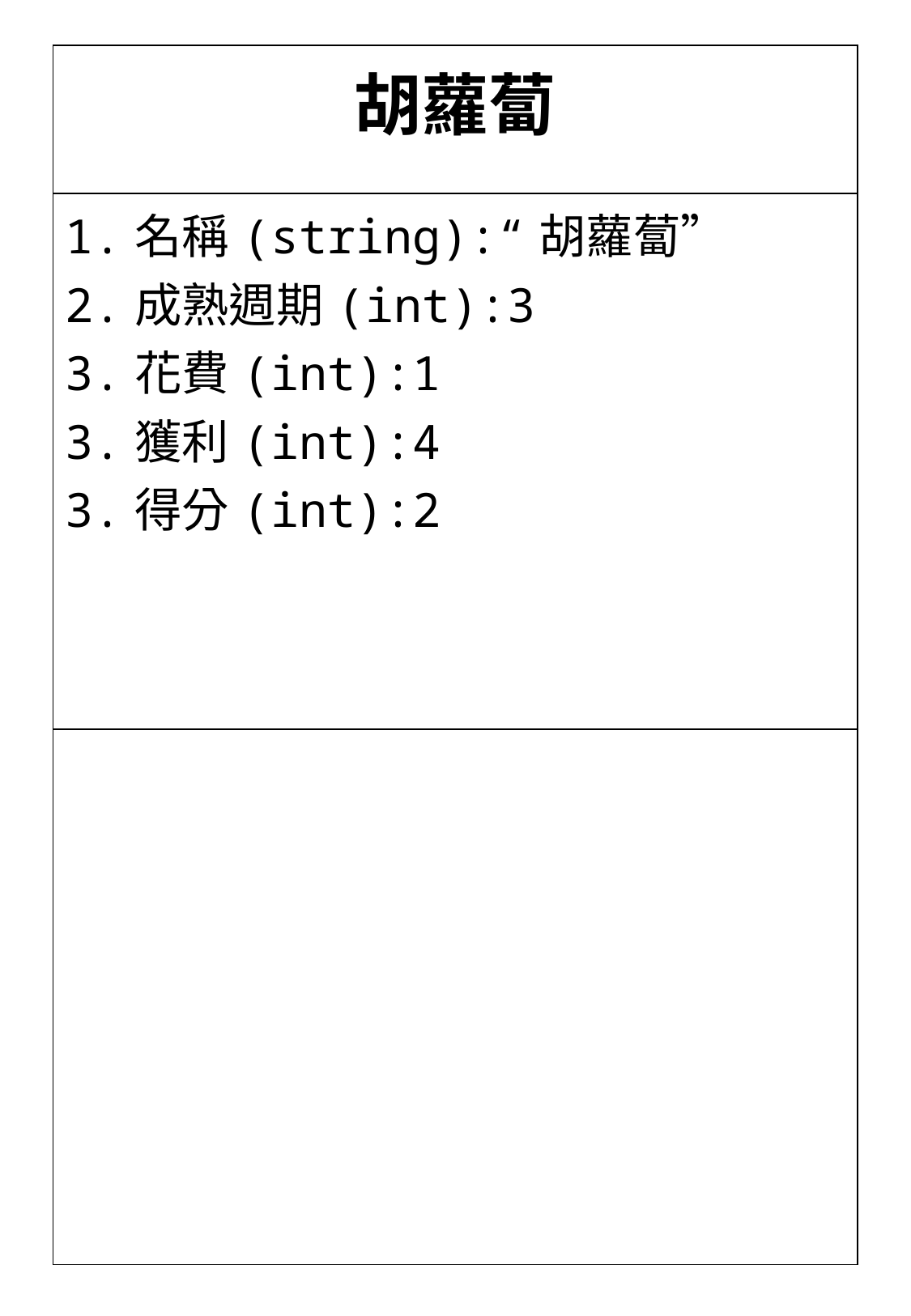

| 胡蘿蔔 |
| --- |
| 1.名稱(string):“胡蘿蔔” 2.成熟週期(int):3 3.花費(int):1 3.獲利(int):4 3.得分(int):2 |
|  |